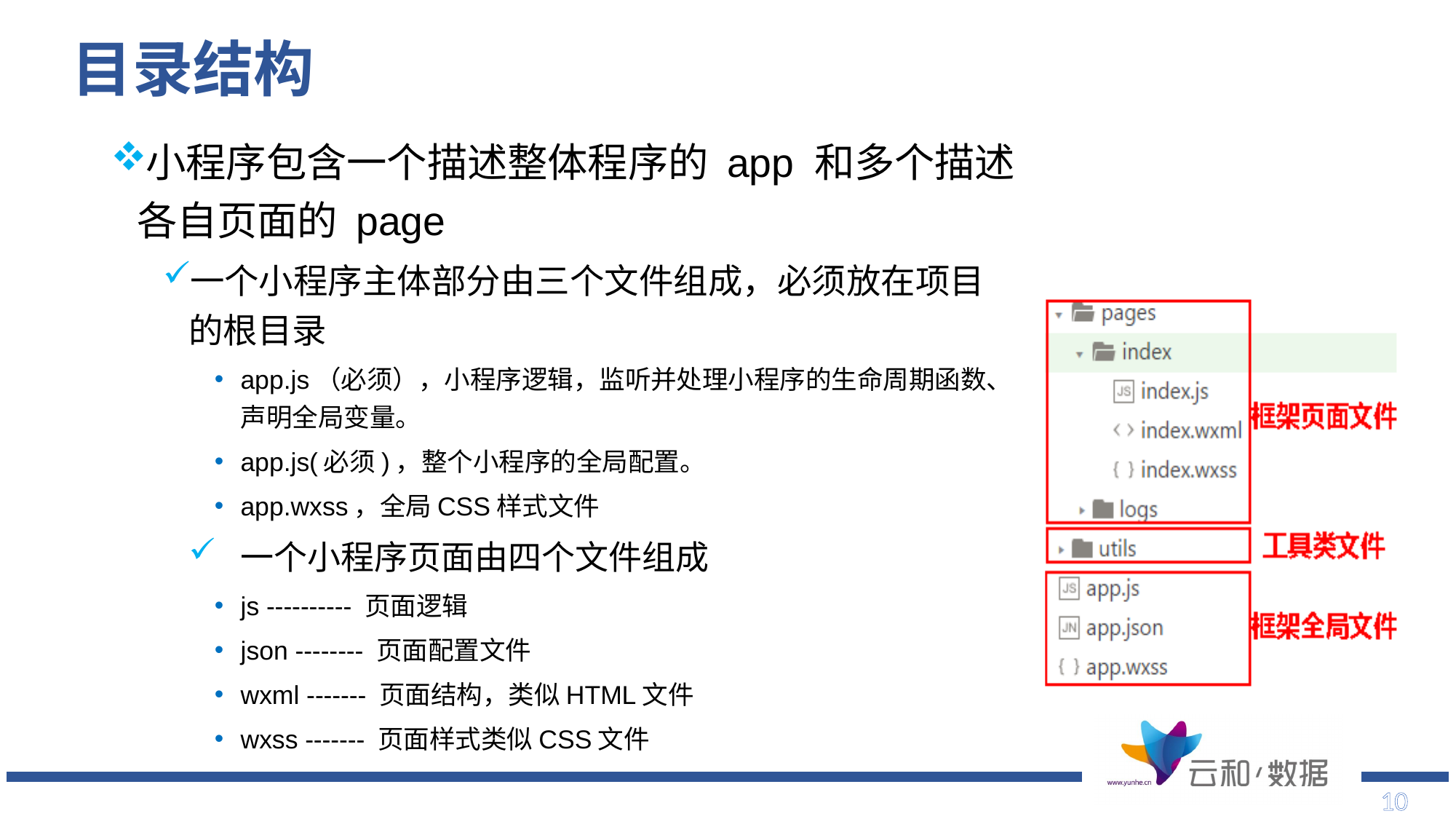

# 目录结构
小程序包含一个描述整体程序的 app 和多个描述各自页面的 page
一个小程序主体部分由三个文件组成，必须放在项目的根目录
app.js（必须），小程序逻辑，监听并处理小程序的生命周期函数、声明全局变量。
app.js(必须)，整个小程序的全局配置。
app.wxss，全局CSS样式文件
一个小程序页面由四个文件组成
js ---------- 页面逻辑
json -------- 页面配置文件
wxml ------- 页面结构，类似HTML文件
wxss ------- 页面样式类似CSS文件